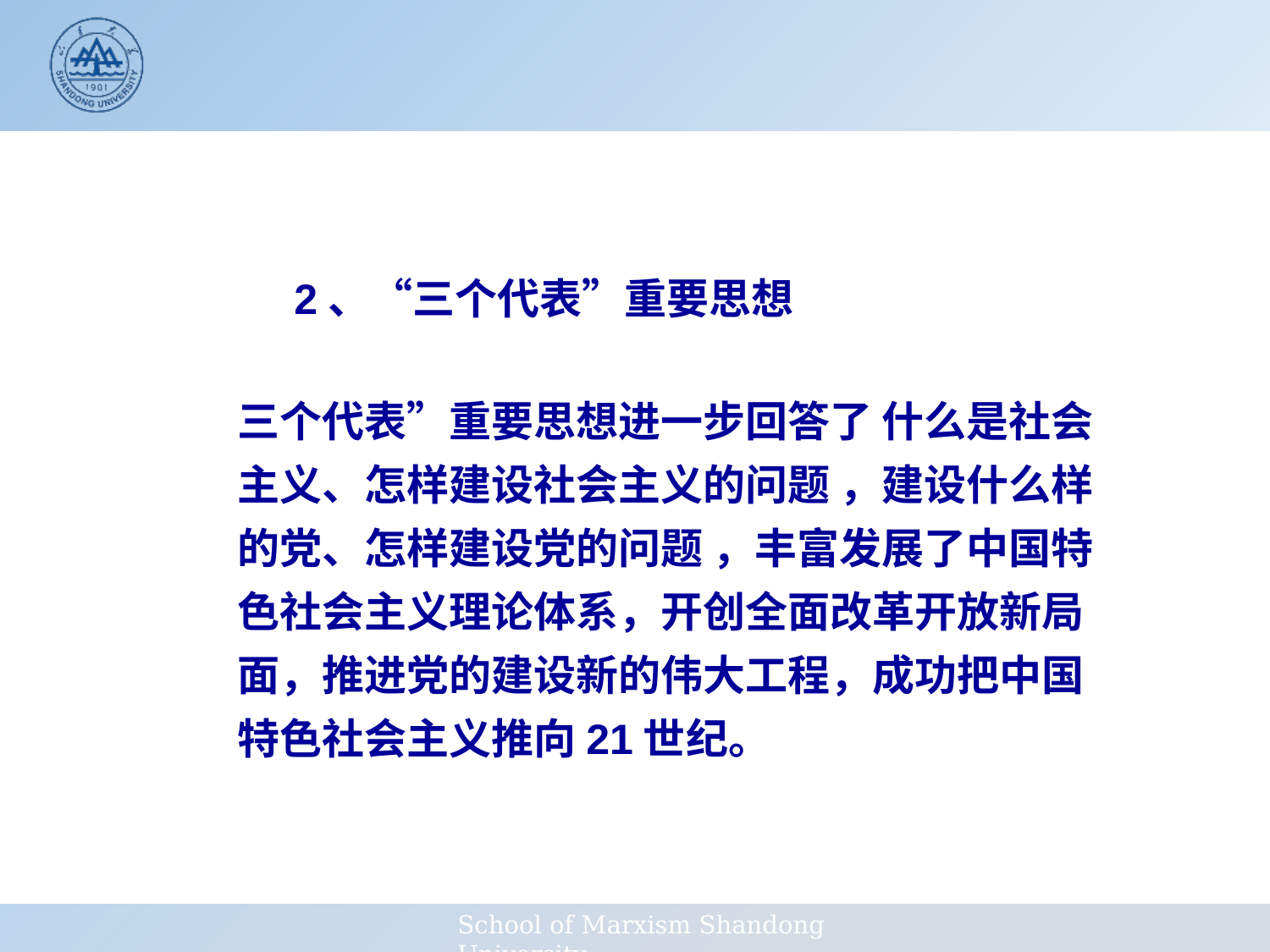

2、“三个代表”重要思想
三个代表”重要思想进一步回答了 什么是社会主义、怎样建设社会主义的问题 ，建设什么样的党、怎样建设党的问题 ，丰富发展了中国特色社会主义理论体系，开创全面改革开放新局面，推进党的建设新的伟大工程，成功把中国特色社会主义推向21世纪。